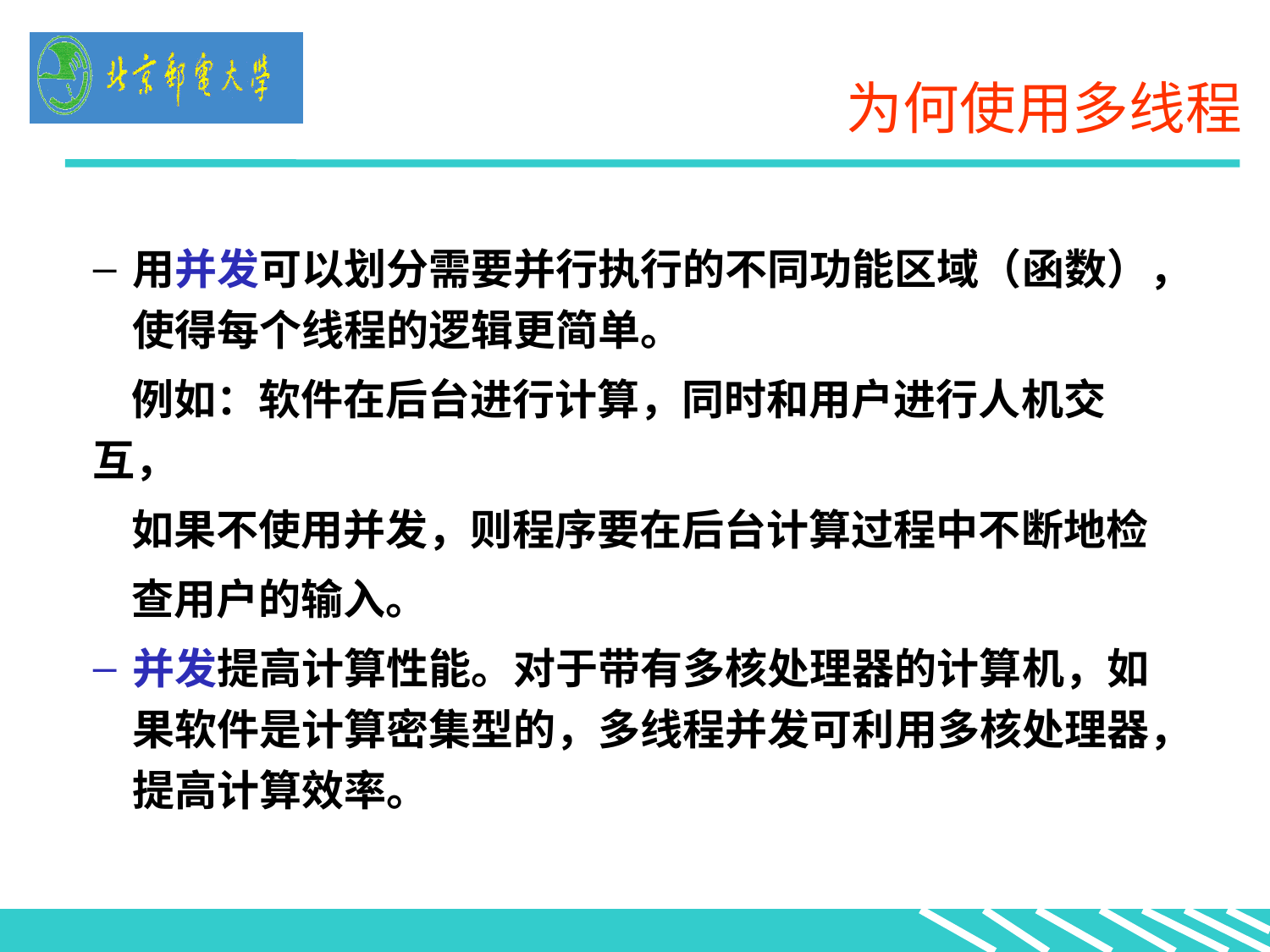

# 为何使用多线程
用并发可以划分需要并行执行的不同功能区域（函数），使得每个线程的逻辑更简单。
   例如：软件在后台进行计算，同时和用户进行人机交互，
   如果不使用并发，则程序要在后台计算过程中不断地检
   查用户的输入。
并发提高计算性能。对于带有多核处理器的计算机，如果软件是计算密集型的，多线程并发可利用多核处理器，提高计算效率。